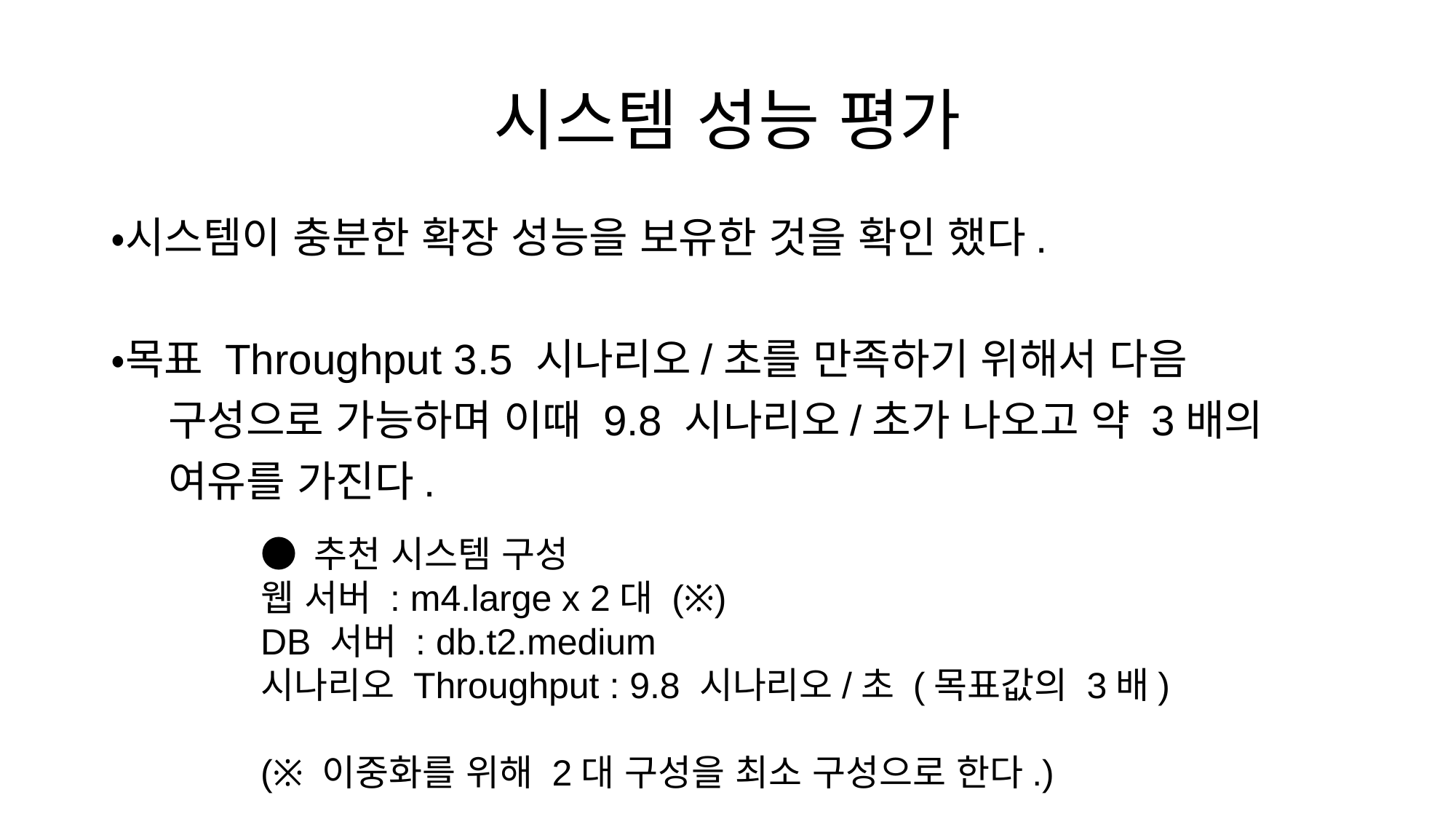

# 시스템 성능 평가
・시스템이 충분한 확장 성능을 보유한 것을 확인 했다.

・목표 Throughput 3.5 시나리오/초를 만족하기 위해서 다음
    구성으로 가능하며 이때 9.8 시나리오/초가 나오고 약 3배의
    여유를 가진다.

● 추천 시스템 구성
웹 서버 : m4.large x 2대 (※)
DB 서버 : db.t2.medium
시나리오 Throughput : 9.8 시나리오/초 (목표값의 3배)

(※ 이중화를 위해 2대 구성을 최소 구성으로 한다.)